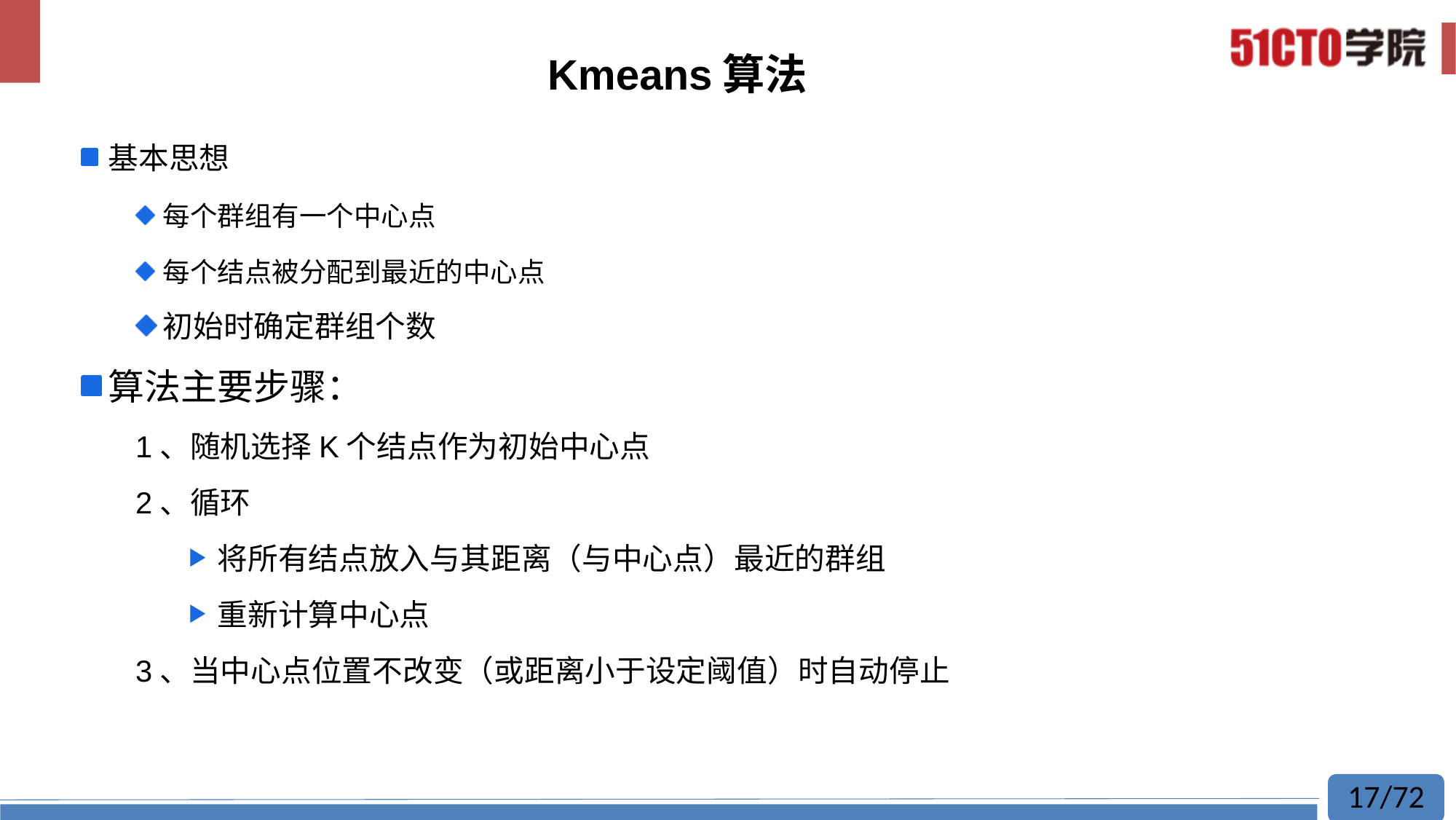

# Kmeans算法
基本思想
每个群组有一个中心点
每个结点被分配到最近的中心点
初始时确定群组个数
算法主要步骤：
1、随机选择K个结点作为初始中心点
2、循环
将所有结点放入与其距离（与中心点）最近的群组
重新计算中心点
3、当中心点位置不改变（或距离小于设定阈值）时自动停止